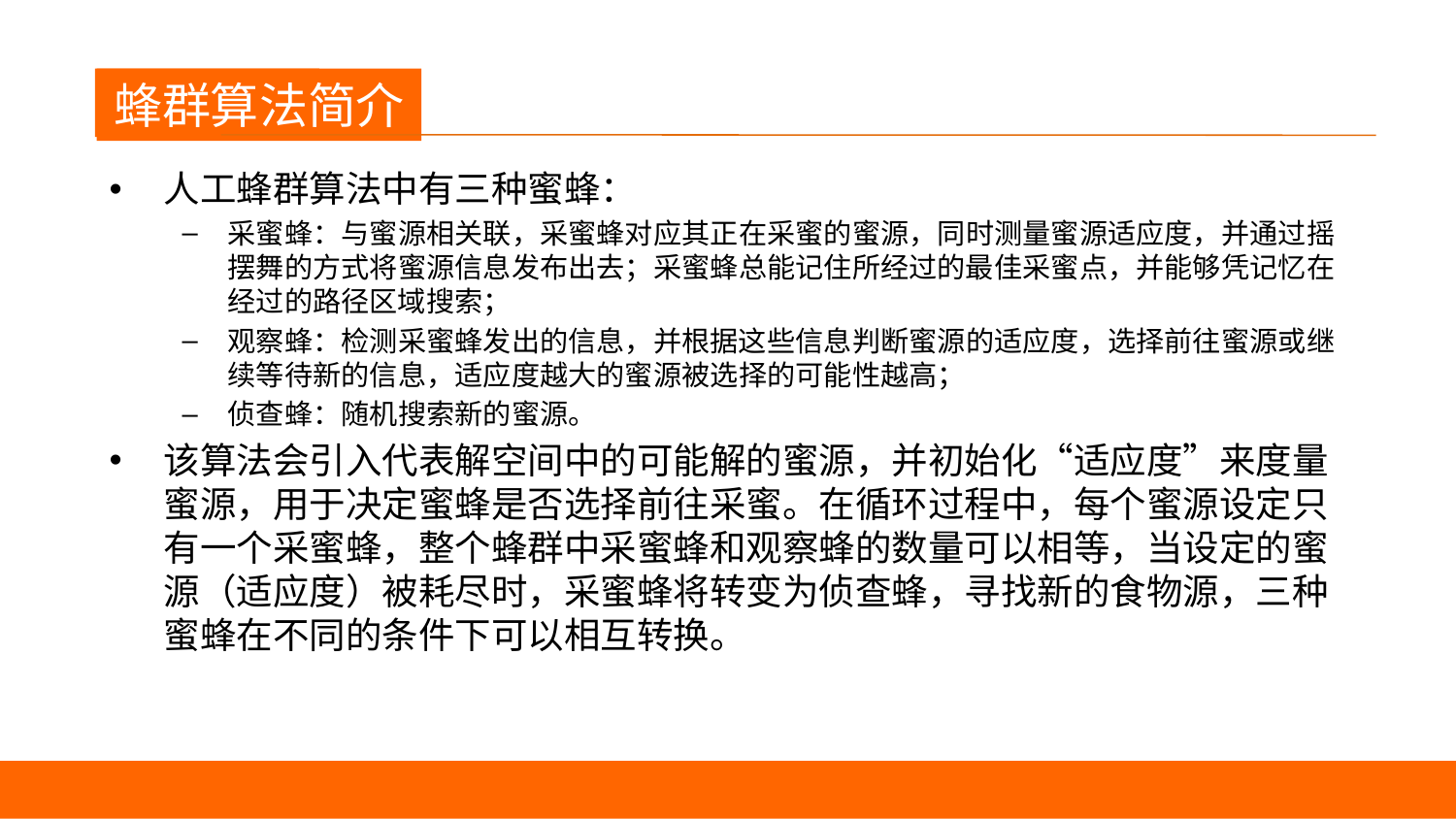

蜂群算法简介
人工蜂群算法中有三种蜜蜂：
采蜜蜂：与蜜源相关联，采蜜蜂对应其正在采蜜的蜜源，同时测量蜜源适应度，并通过摇摆舞的方式将蜜源信息发布出去；采蜜蜂总能记住所经过的最佳采蜜点，并能够凭记忆在经过的路径区域搜索；
观察蜂：检测采蜜蜂发出的信息，并根据这些信息判断蜜源的适应度，选择前往蜜源或继续等待新的信息，适应度越大的蜜源被选择的可能性越高；
侦查蜂：随机搜索新的蜜源。
该算法会引入代表解空间中的可能解的蜜源，并初始化“适应度”来度量蜜源，用于决定蜜蜂是否选择前往采蜜。在循环过程中，每个蜜源设定只有一个采蜜蜂，整个蜂群中采蜜蜂和观察蜂的数量可以相等，当设定的蜜源（适应度）被耗尽时，采蜜蜂将转变为侦查蜂，寻找新的食物源，三种蜜蜂在不同的条件下可以相互转换。